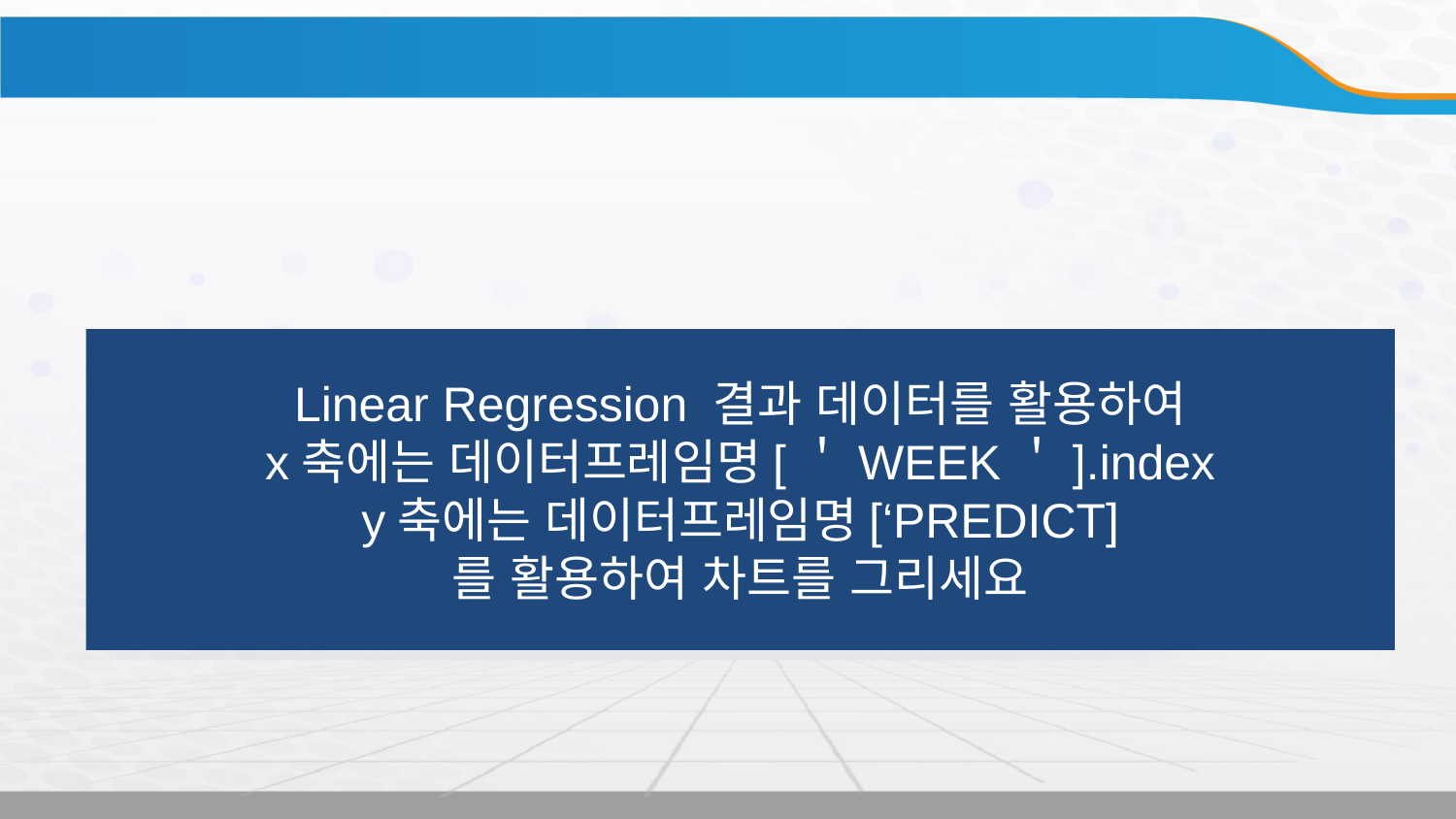

Linear Regression 결과 데이터를 활용하여
x축에는 데이터프레임명[＇WEEK＇].index
y축에는 데이터프레임명[‘PREDICT]
를 활용하여 차트를 그리세요